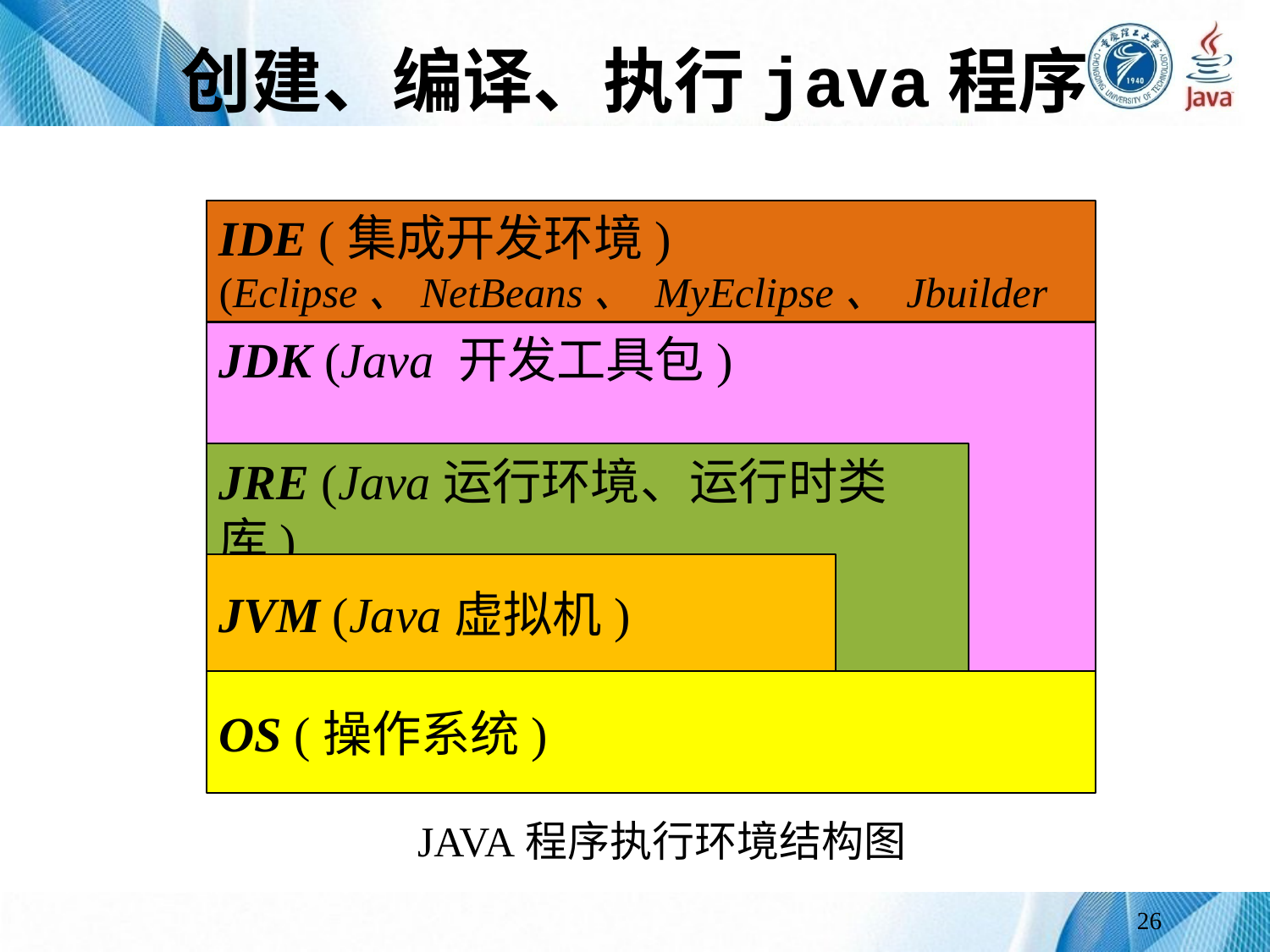

# 创建、编译、执行java程序

IDE (集成开发环境)
(Eclipse、NetBeans、 MyEclipse、 Jbuilder等)
)
JDK (Java 开发工具包)
JRE (Java运行环境、运行时类库)
JVM (Java虚拟机)
OS (操作系统)
JAVA程序执行环境结构图
26